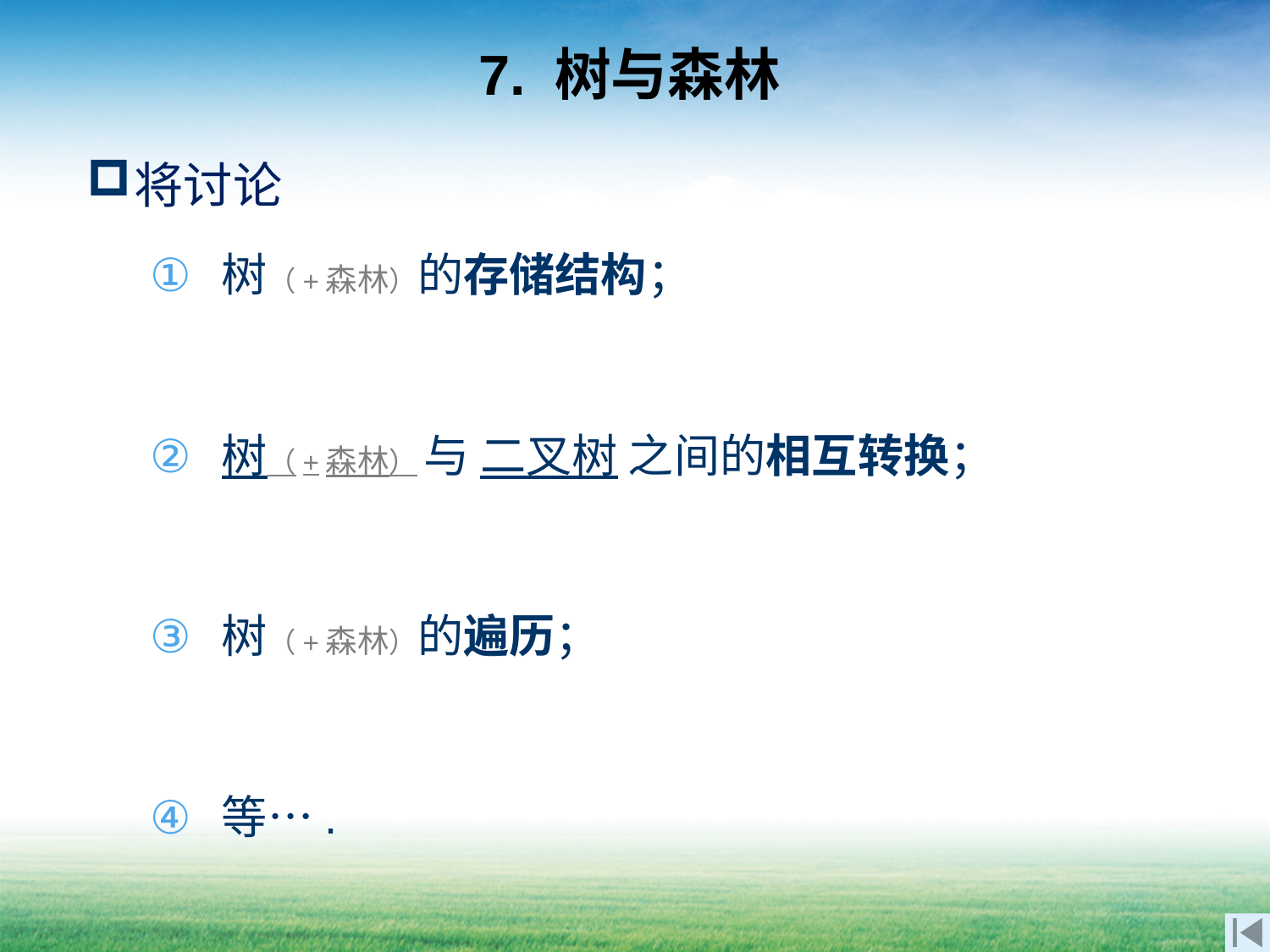

# 7. 树与森林
将讨论
树（+森林）的存储结构；

树（+森林） 与 二叉树 之间的相互转换；

树（+森林）的遍历；

等….